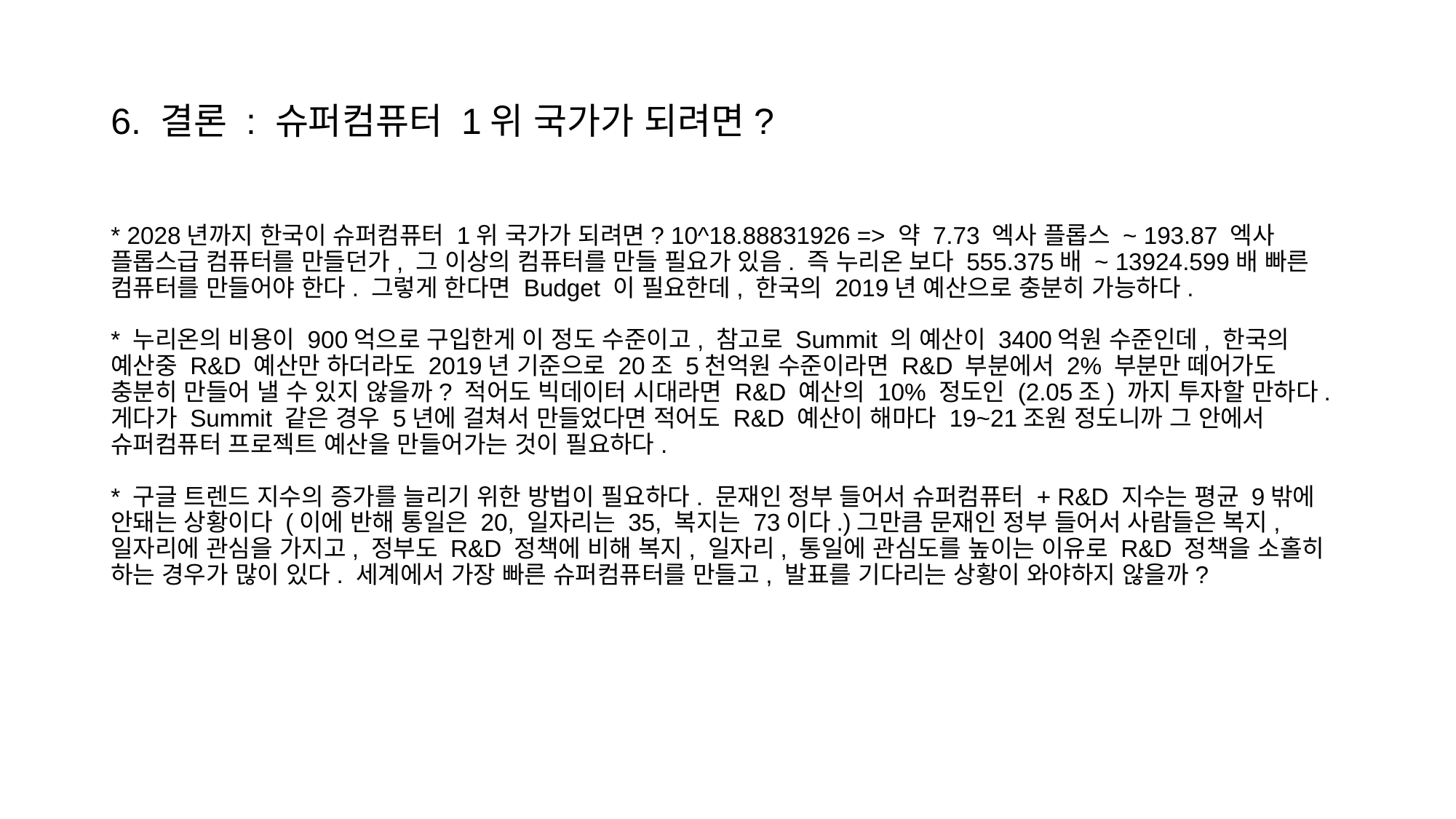

# 6. 결론 : 슈퍼컴퓨터 1위 국가가 되려면?
* 2028년까지 한국이 슈퍼컴퓨터 1위 국가가 되려면? 10^18.88831926 => 약 7.73 엑사 플롭스 ~ 193.87 엑사 플롭스급 컴퓨터를 만들던가, 그 이상의 컴퓨터를 만들 필요가 있음. 즉 누리온 보다 555.375배 ~ 13924.599배 빠른 컴퓨터를 만들어야 한다. 그렇게 한다면 Budget 이 필요한데, 한국의 2019년 예산으로 충분히 가능하다.
* 누리온의 비용이 900억으로 구입한게 이 정도 수준이고, 참고로 Summit 의 예산이 3400억원 수준인데, 한국의 예산중 R&D 예산만 하더라도 2019년 기준으로 20조 5천억원 수준이라면 R&D 부분에서 2% 부분만 떼어가도 충분히 만들어 낼 수 있지 않을까? 적어도 빅데이터 시대라면 R&D 예산의 10% 정도인 (2.05조) 까지 투자할 만하다. 게다가 Summit 같은 경우 5년에 걸쳐서 만들었다면 적어도 R&D 예산이 해마다 19~21조원 정도니까 그 안에서 슈퍼컴퓨터 프로젝트 예산을 만들어가는 것이 필요하다.
* 구글 트렌드 지수의 증가를 늘리기 위한 방법이 필요하다. 문재인 정부 들어서 슈퍼컴퓨터 + R&D 지수는 평균 9밖에 안돼는 상황이다 (이에 반해 통일은 20, 일자리는 35, 복지는 73이다.)그만큼 문재인 정부 들어서 사람들은 복지, 일자리에 관심을 가지고, 정부도 R&D 정책에 비해 복지, 일자리, 통일에 관심도를 높이는 이유로 R&D 정책을 소홀히 하는 경우가 많이 있다. 세계에서 가장 빠른 슈퍼컴퓨터를 만들고, 발표를 기다리는 상황이 와야하지 않을까?